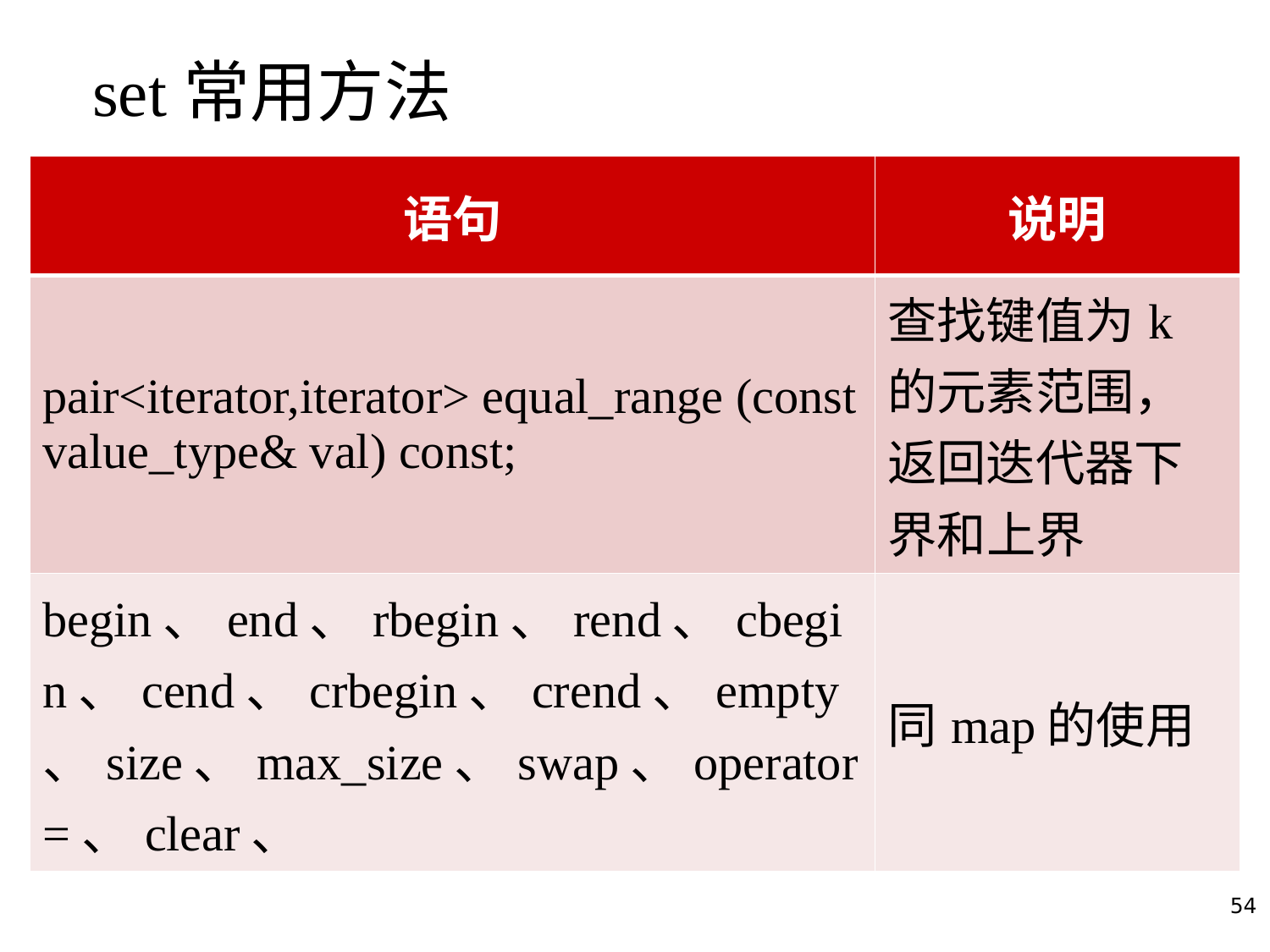

# set常用方法
| 语句 | 说明 |
| --- | --- |
| pair<iterator,iterator> equal\_range (const value\_type& val) const; | 查找键值为k的元素范围，返回迭代器下界和上界 |
| begin、end、rbegin、rend、cbegin、cend、crbegin、crend、empty、size、max\_size、swap、operator=、clear、 | 同map的使用 |

54